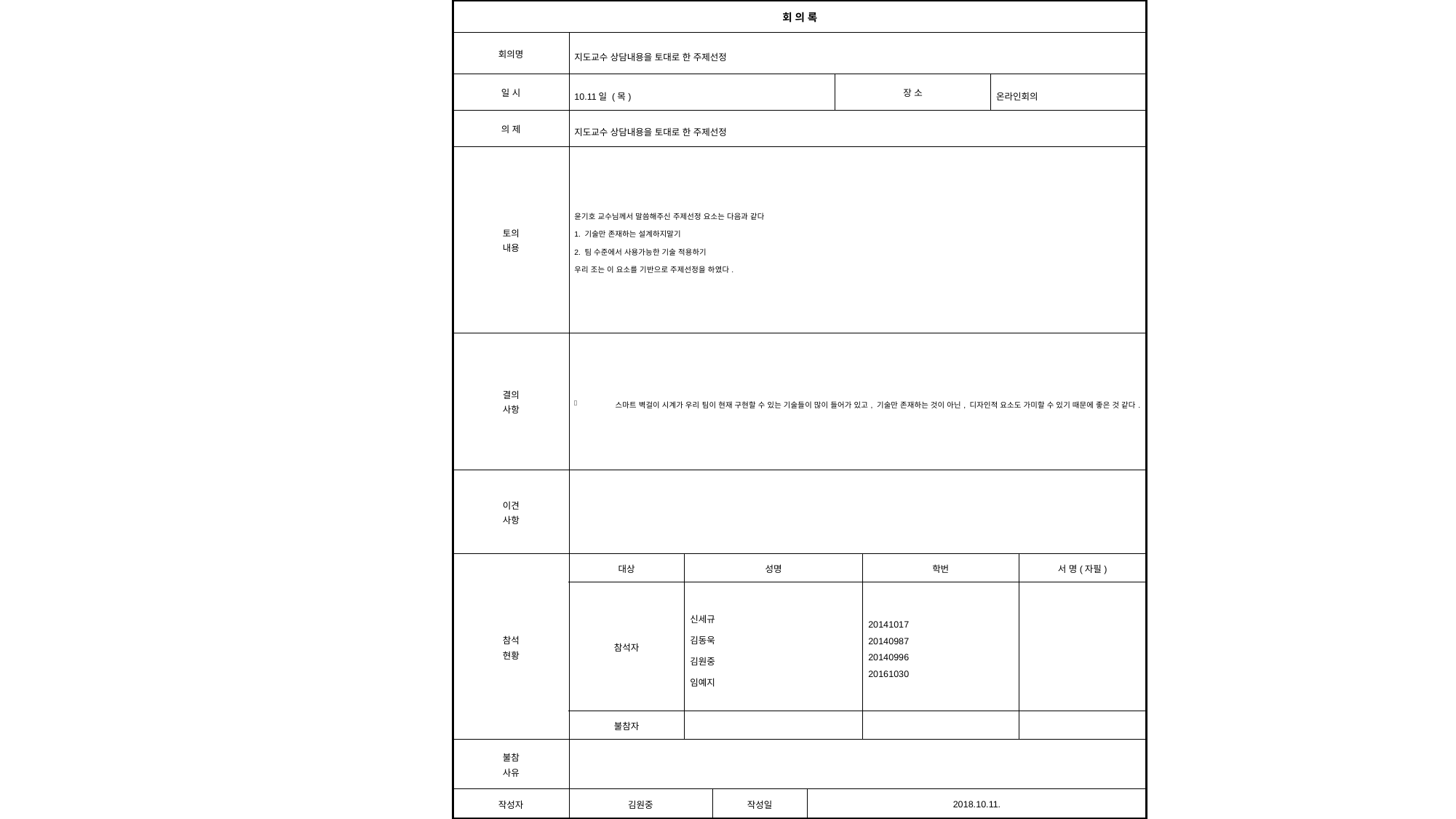

| 회 의 록 |  |  |  |  |  |  |  |  |
| --- | --- | --- | --- | --- | --- | --- | --- | --- |
| 회의명 | 지도교수 상담내용을 토대로 한 주제선정 |  |  |  |  |  |  |  |
| 일 시 | 10.11일 (목) |  |  |  | 장 소 |  | 온라인회의 |  |
| 의 제 | 지도교수 상담내용을 토대로 한 주제선정 |  |  |  |  |  |  |  |
| 토의 내용 | 윤기호 교수님께서 말씀해주신 주제선정 요소는 다음과 같다 1. 기술만 존재하는 설계하지말기 2. 팀 수준에서 사용가능한 기술 적용하기 우리 조는 이 요소를 기반으로 주제선정을 하였다. |  |  |  |  |  |  |  |
| 결의 사항 | 스마트 벽걸이 시계가 우리 팀이 현재 구현할 수 있는 기술들이 많이 들어가 있고, 기술만 존재하는 것이 아닌, 디자인적 요소도 가미할 수 있기 때문에 좋은 것 같다. |  |  |  |  |  |  |  |
| 이견 사항 |  |  |  |  |  |  |  |  |
| 참석 현황 | 대상 | 성명 |  |  |  | 학번 |  | 서 명(자필) |
|  | 참석자 | 신세규 김동욱 김원중 임예지 |  |  |  | 20141017 20140987 20140996 20161030 |  |  |
|  | 불참자 |  |  |  |  |  |  |  |
| 불참 사유 |  |  |  |  |  |  |  |  |
| 작성자 | 김원중 |  | 작성일 | 2018.10.11. |  |  |  |  |